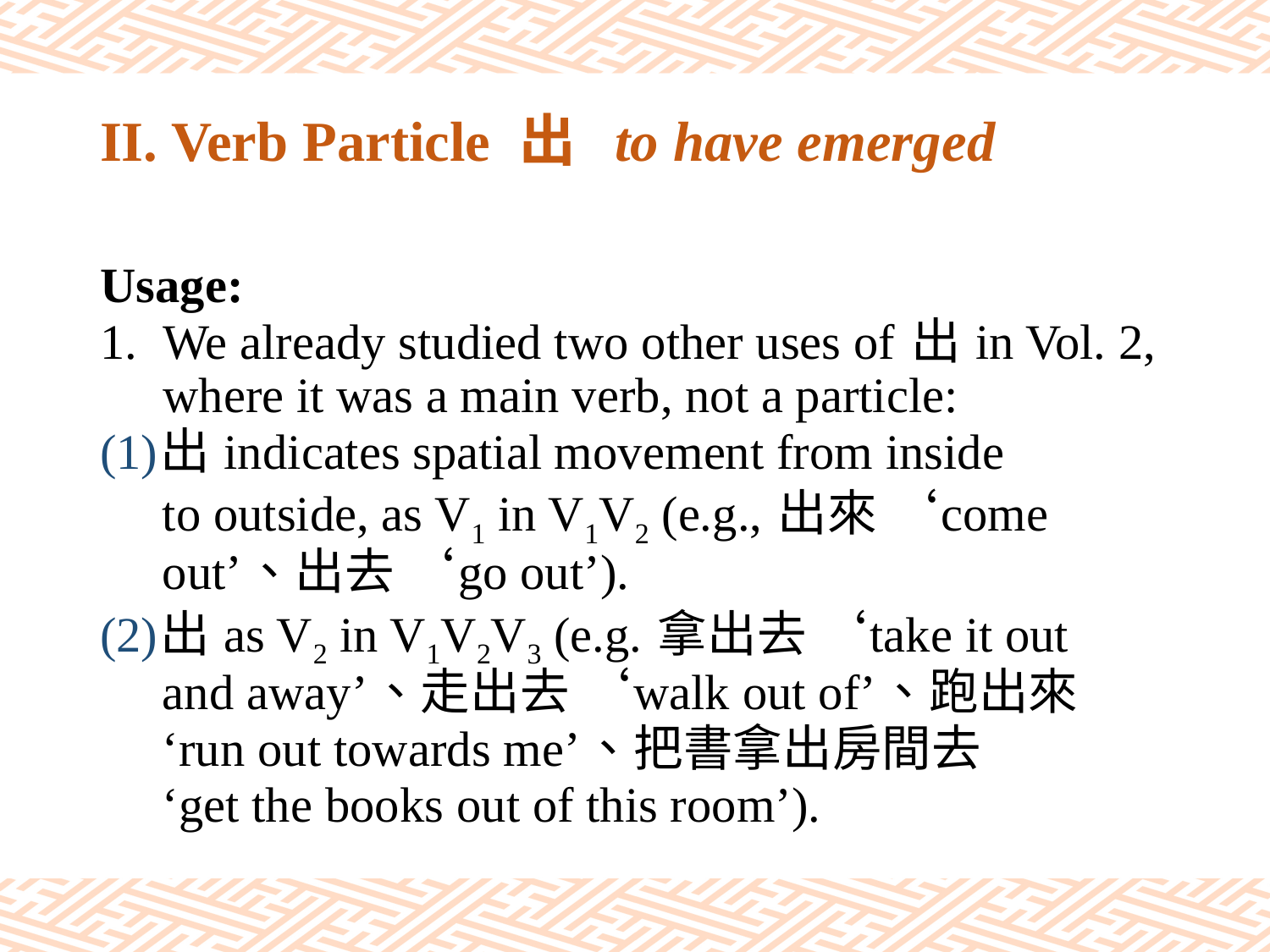

# II. Verb Particle 出  to have emerged
Usage:
We already studied two other uses of 出 in Vol. 2, where it was a main verb, not a particle:
(1)出 indicates spatial movement from inside
     to outside, as V1 in V1V2 (e.g., 出來 ‘come
     out’、出去 ‘go out’).
(2)出 as V2 in V1V2V3 (e.g. 拿出去 ‘take it out
     and away’、走出去 ‘walk out of’、跑出來
     ‘run out towards me’、把書拿出房間去
     ‘get the books out of this room’).